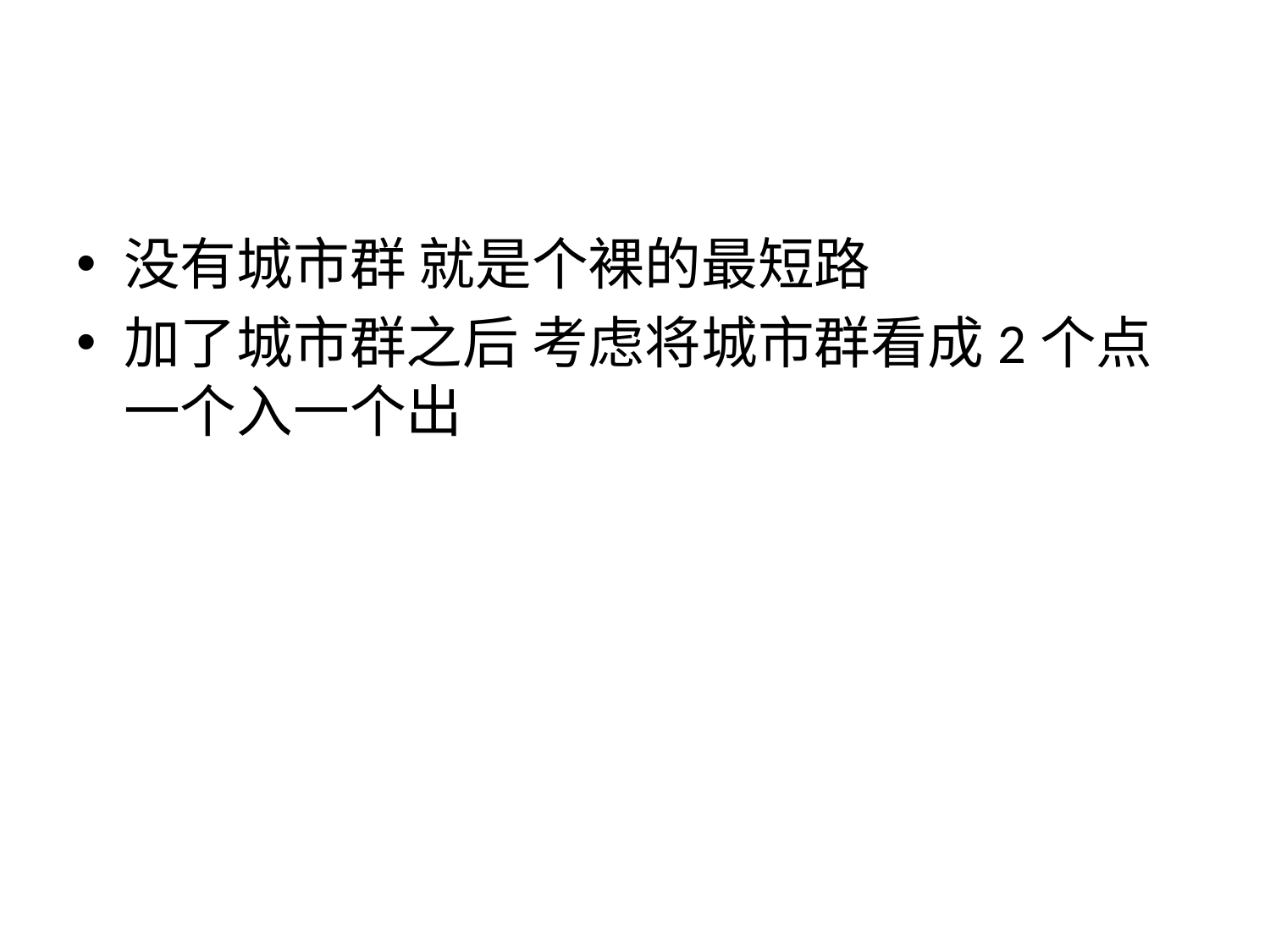

#
没有城市群 就是个裸的最短路
加了城市群之后 考虑将城市群看成2个点 一个入一个出